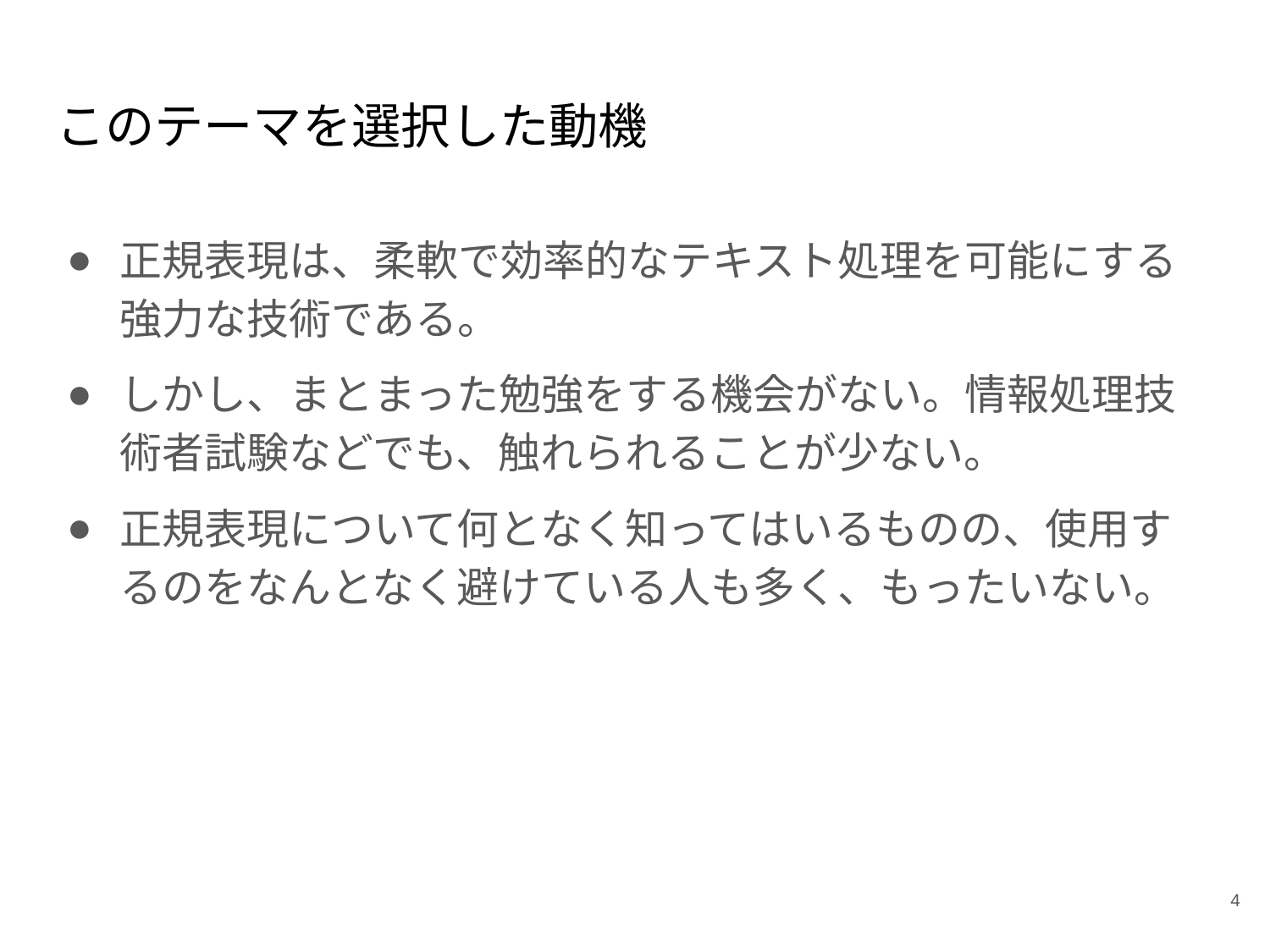

# このテーマを選択した動機
正規表現は、柔軟で効率的なテキスト処理を可能にする強力な技術である。
しかし、まとまった勉強をする機会がない。情報処理技術者試験などでも、触れられることが少ない。
正規表現について何となく知ってはいるものの、使用するのをなんとなく避けている人も多く、もったいない。
4